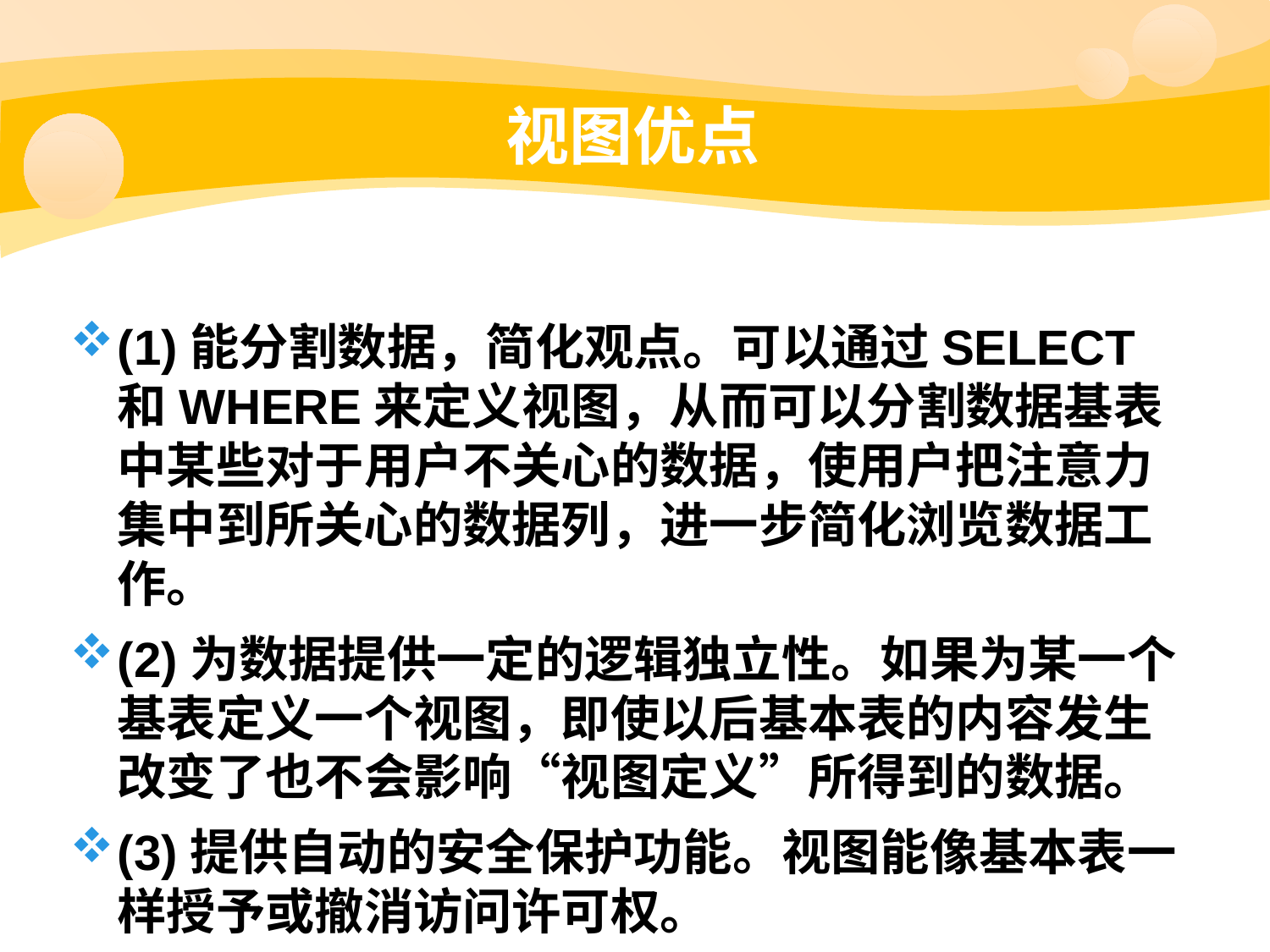

# 视图优点
(1)能分割数据，简化观点。可以通过SELECT和WHERE来定义视图，从而可以分割数据基表中某些对于用户不关心的数据，使用户把注意力集中到所关心的数据列，进一步简化浏览数据工作。
(2)为数据提供一定的逻辑独立性。如果为某一个基表定义一个视图，即使以后基本表的内容发生改变了也不会影响“视图定义”所得到的数据。
(3)提供自动的安全保护功能。视图能像基本表一样授予或撤消访问许可权。
(4)视图可以间接对表进行更新，因此视图的更新就是表的更新。